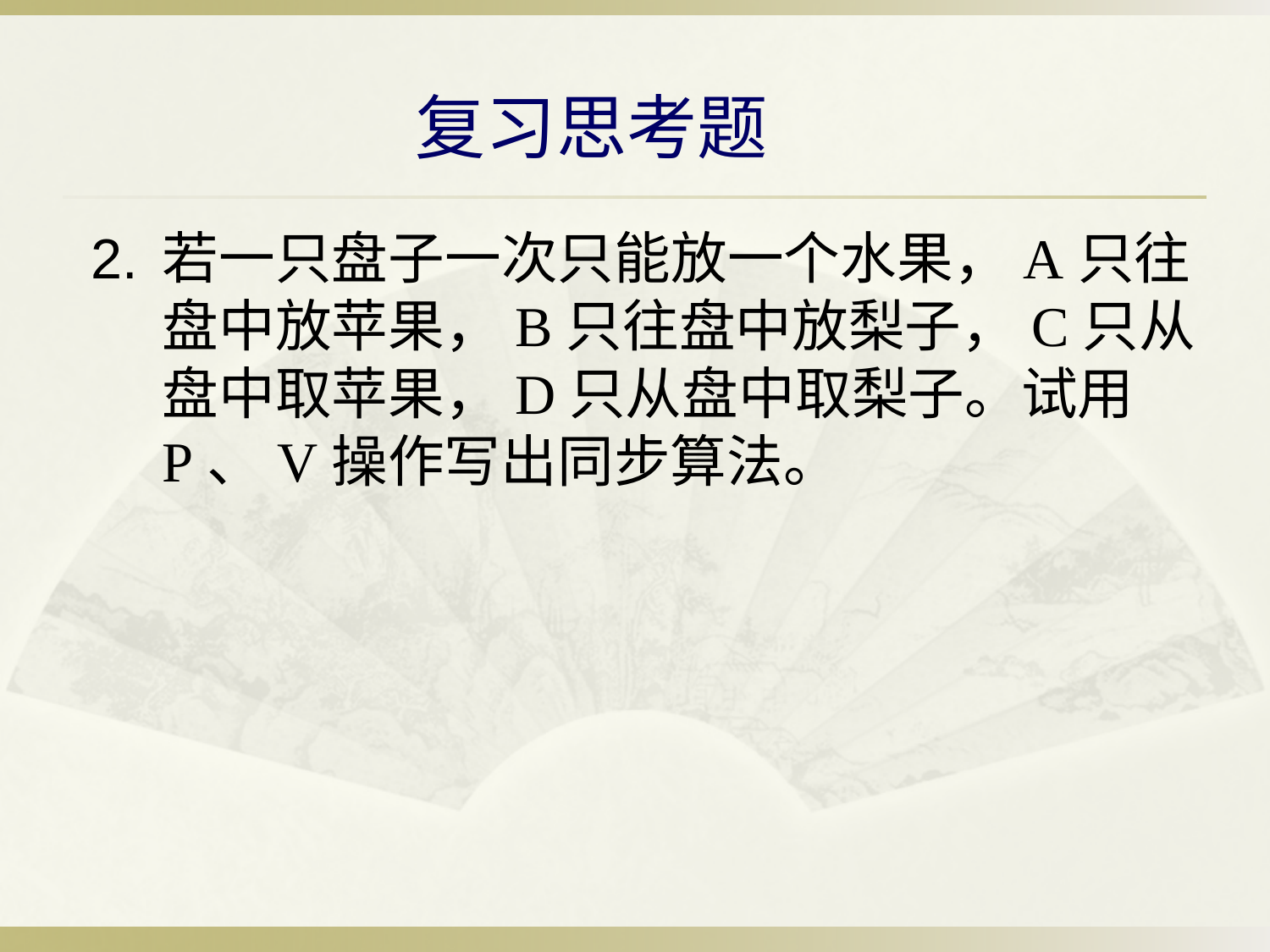

复习思考题
若一只盘子一次只能放一个水果，A只往盘中放苹果，B只往盘中放梨子，C只从盘中取苹果，D只从盘中取梨子。试用P、V操作写出同步算法。
81